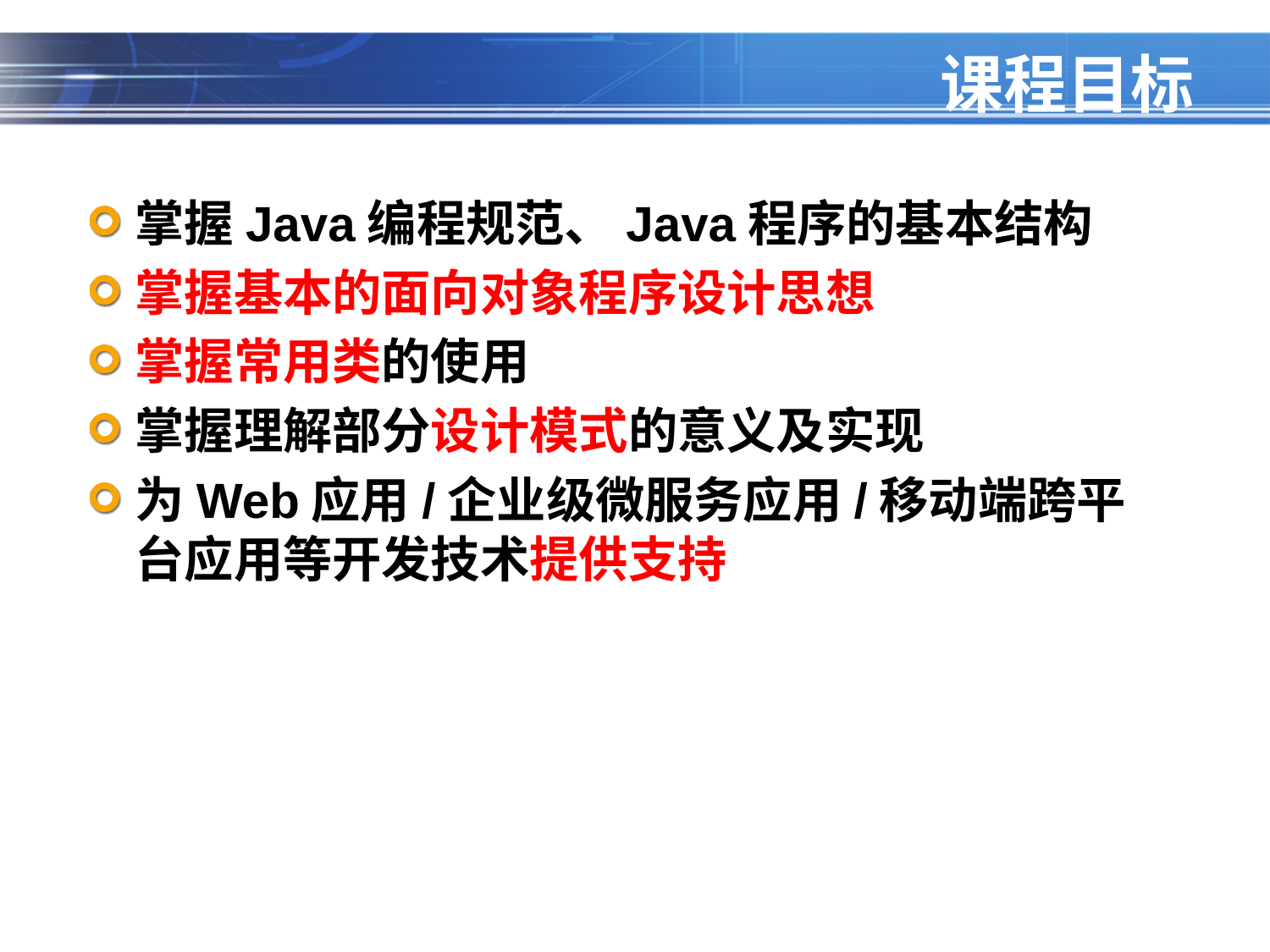

# 课程目标
掌握Java编程规范、Java程序的基本结构
掌握基本的面向对象程序设计思想
掌握常用类的使用
掌握理解部分设计模式的意义及实现
为Web应用/企业级微服务应用/移动端跨平台应用等开发技术提供支持